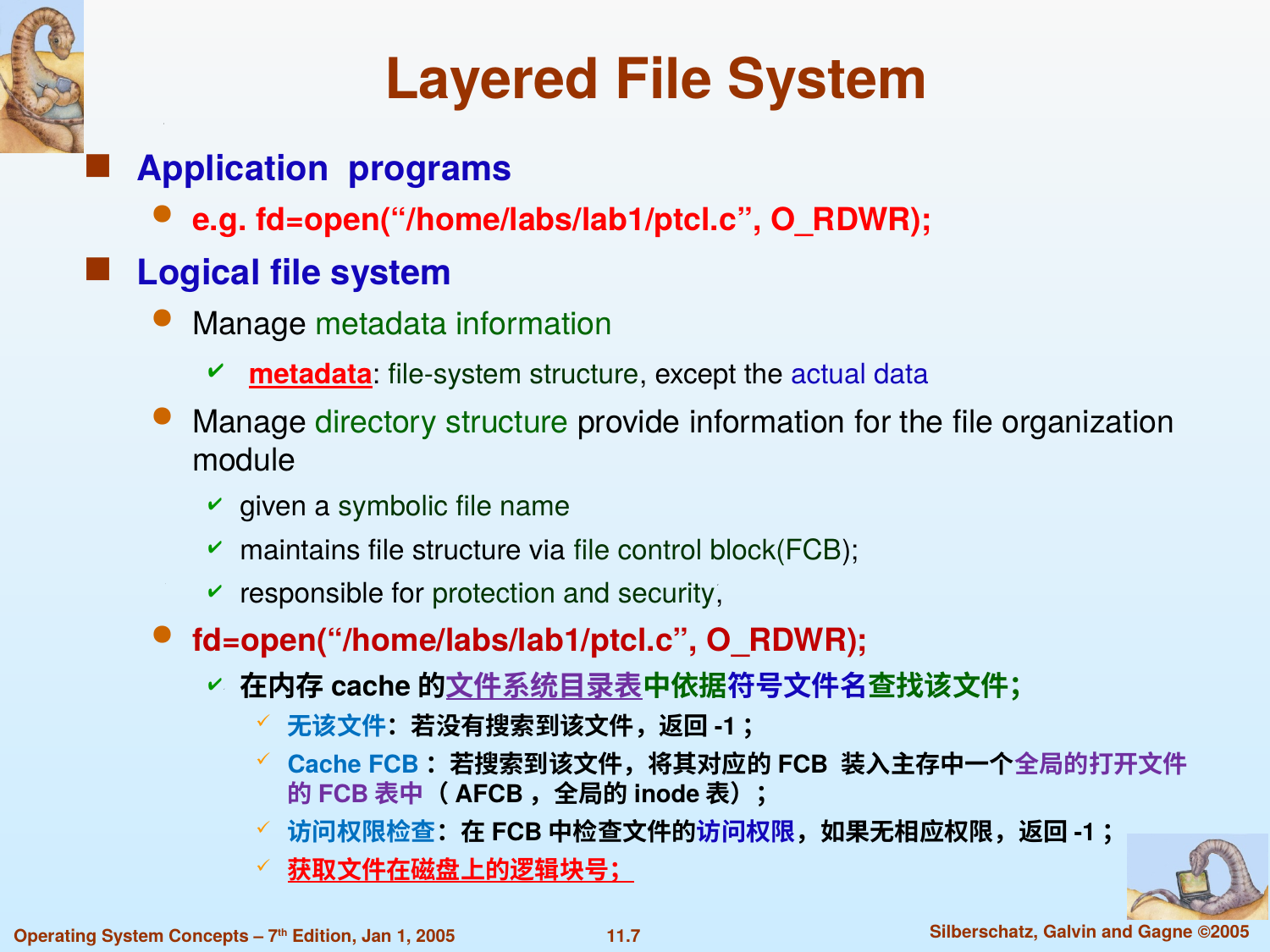

Layered File System
Application  programs
e.g. fd=open(“/home/labs/lab1/ptcl.c”, O_RDWR);
Logical file system
Manage metadata information
 metadata: file-system structure, except the actual data
Manage directory structure provide information for the file organization module
given a symbolic file name
maintains file structure via file control block(FCB);
responsible for protection and security,
fd=open(“/home/labs/lab1/ptcl.c”, O_RDWR);
在内存cache的文件系统目录表中依据符号文件名查找该文件；
无该文件：若没有搜索到该文件，返回-1；
Cache FCB：若搜索到该文件，将其对应的FCB 装入主存中一个全局的打开文件的FCB表中（AFCB，全局的inode表）；
访问权限检查：在FCB中检查文件的访问权限，如果无相应权限，返回-1；
获取文件在磁盘上的逻辑块号；